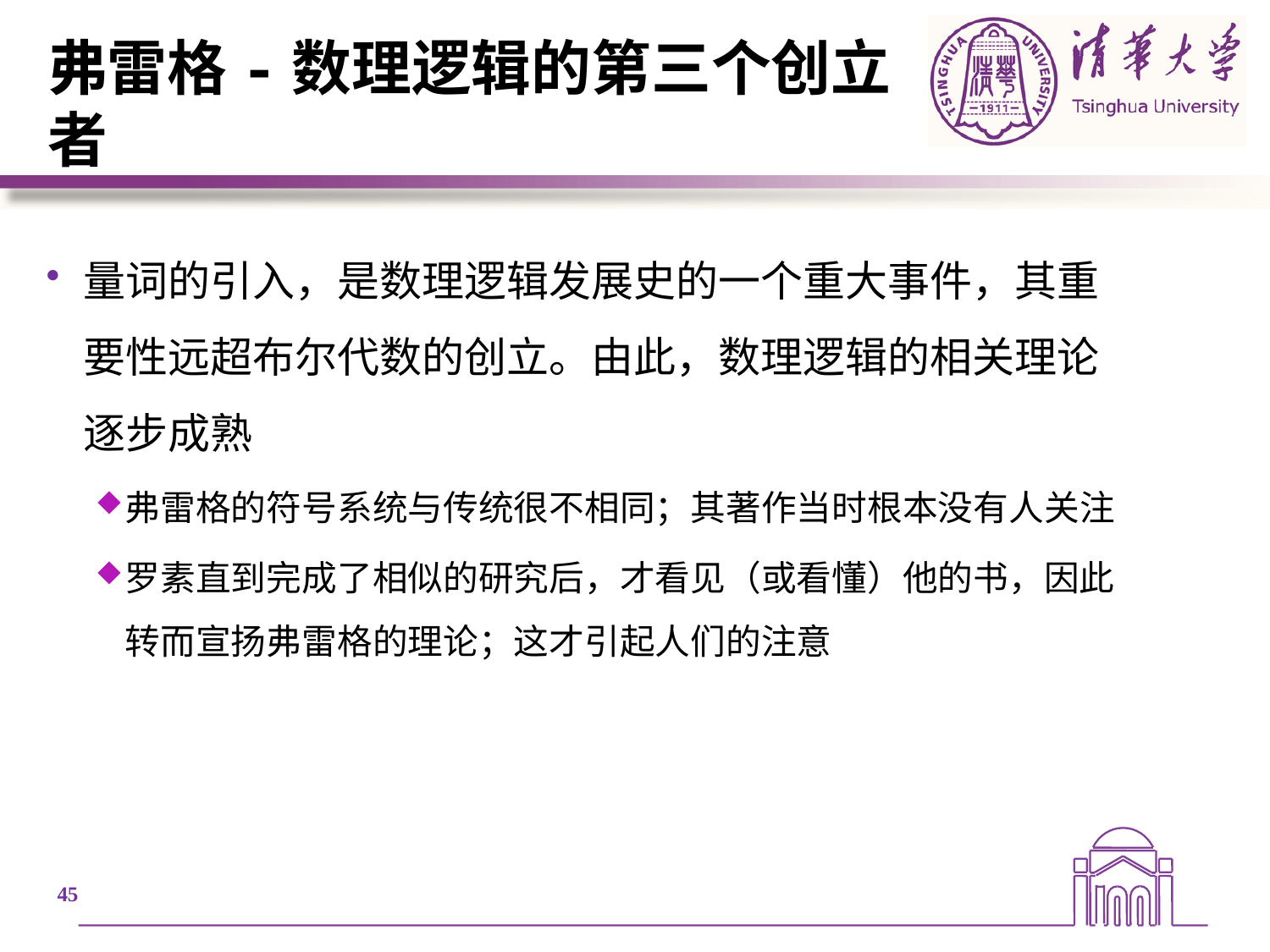

# 弗雷格-数理逻辑的第三个创立者
量词的引入，是数理逻辑发展史的一个重大事件，其重要性远超布尔代数的创立。由此，数理逻辑的相关理论逐步成熟
弗雷格的符号系统与传统很不相同；其著作当时根本没有人关注
罗素直到完成了相似的研究后，才看见（或看懂）他的书，因此转而宣扬弗雷格的理论；这才引起人们的注意